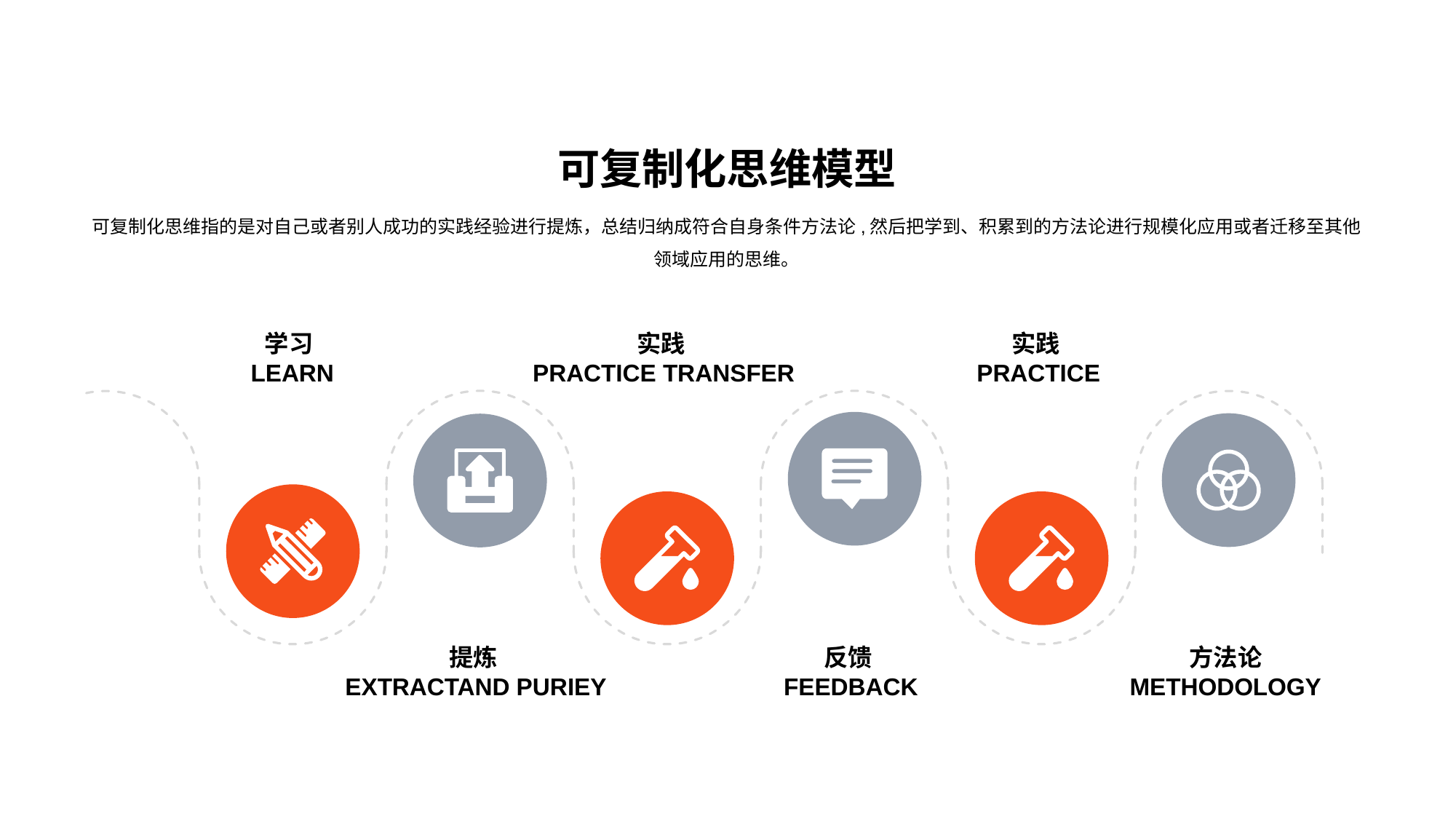

可复制化思维模型
可复制化思维指的是对自己或者别人成功的实践经验进行提炼，总结归纳成符合自身条件方法论,然后把学到、积累到的方法论进行规模化应用或者迁移至其他领域应用的思维。
学习
 LEARN

实践
PRACTICE TRANSFER

实践
PRACTICE

反馈
FEEDBACK

方法论
METHODOLOGY

提炼
EXTRACTAND PURIEY